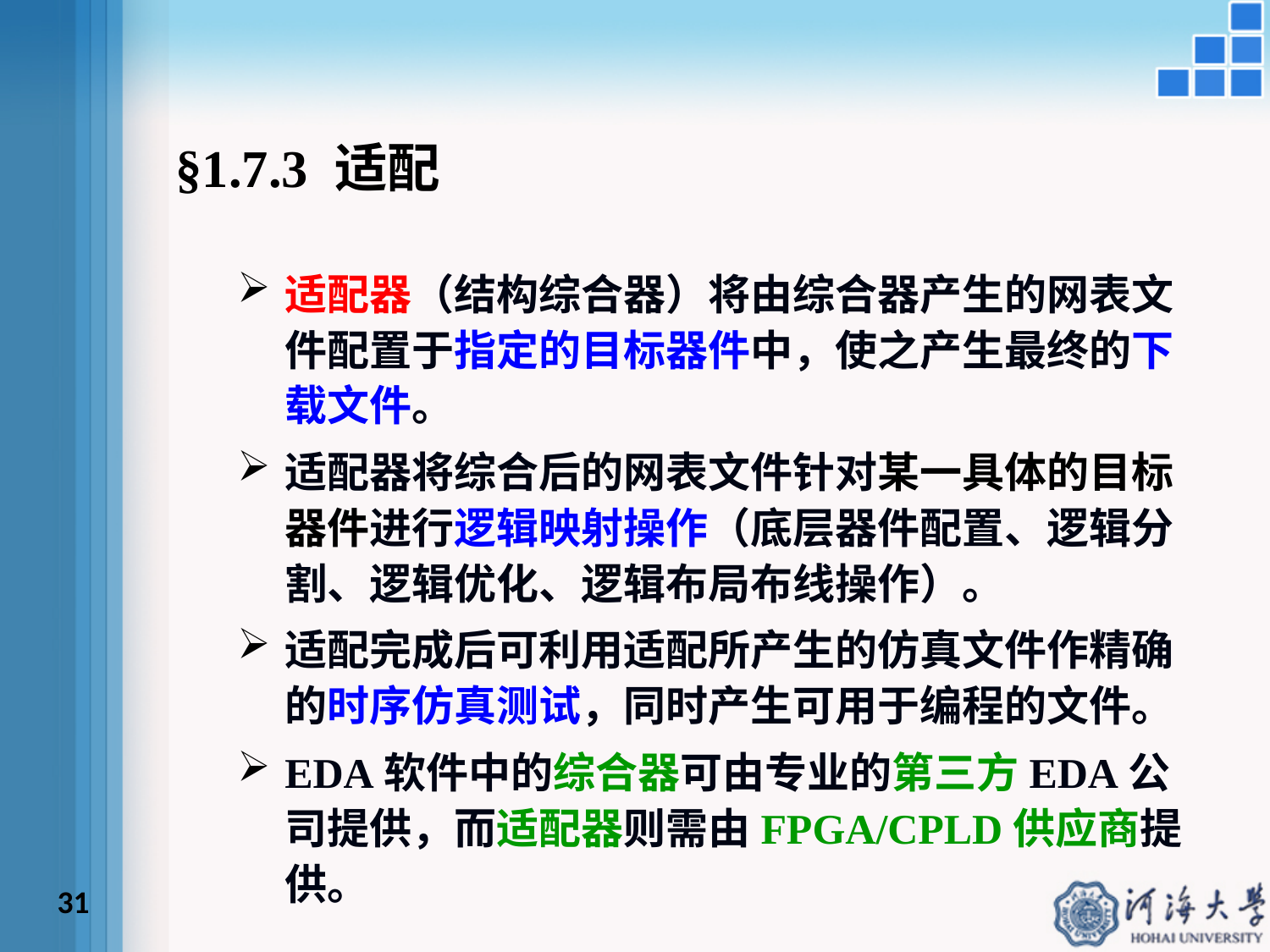

§1.7.3 适配
适配器（结构综合器）将由综合器产生的网表文件配置于指定的目标器件中，使之产生最终的下载文件。
适配器将综合后的网表文件针对某一具体的目标器件进行逻辑映射操作（底层器件配置、逻辑分割、逻辑优化、逻辑布局布线操作）。
适配完成后可利用适配所产生的仿真文件作精确的时序仿真测试，同时产生可用于编程的文件。
EDA软件中的综合器可由专业的第三方EDA公司提供，而适配器则需由FPGA/CPLD供应商提供。

31